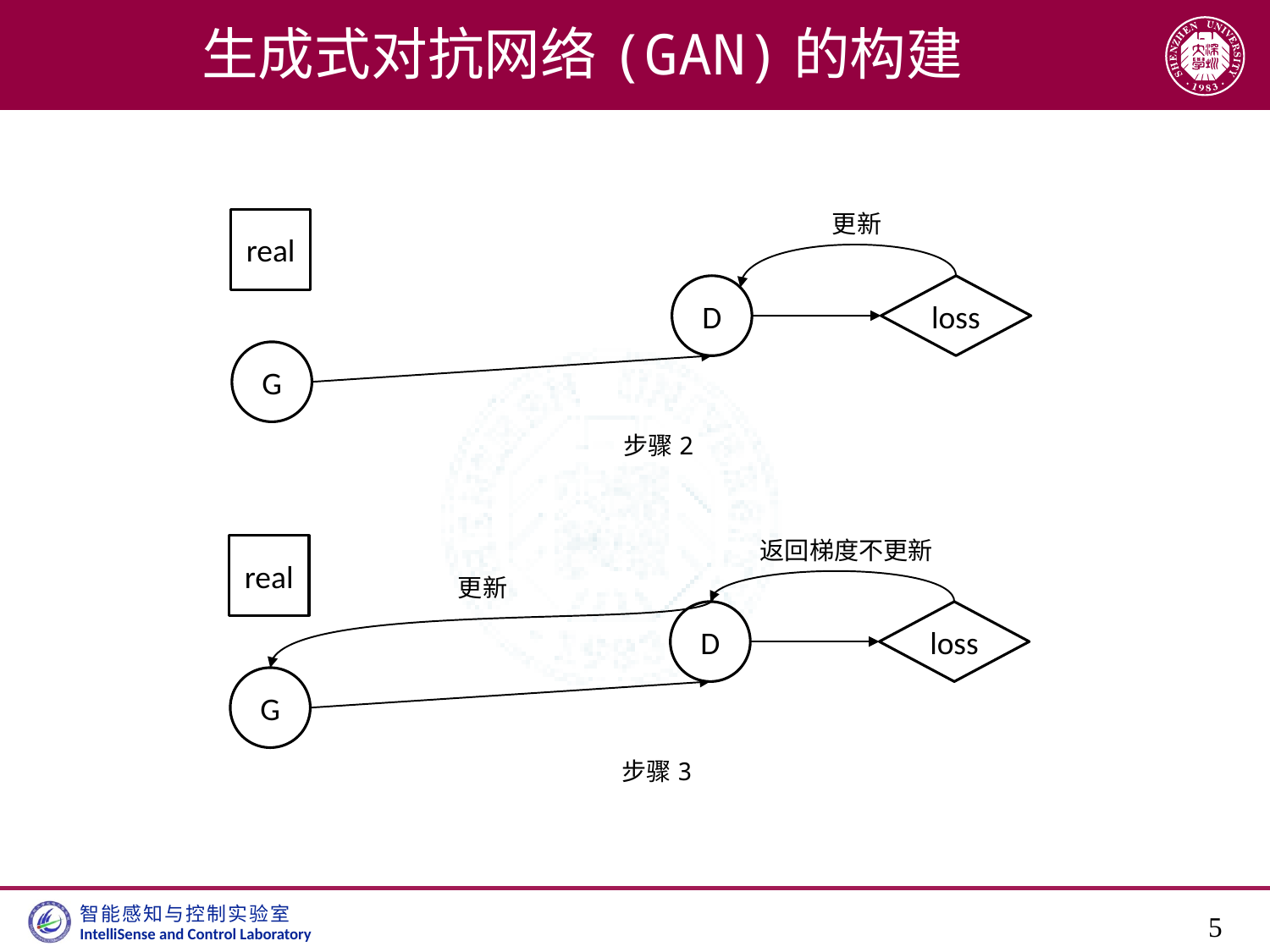

# 生成式对抗网络(GAN)的构建
更新
real
D
loss
G
步骤2
返回梯度不更新
real
更新
D
loss
G
步骤3
5